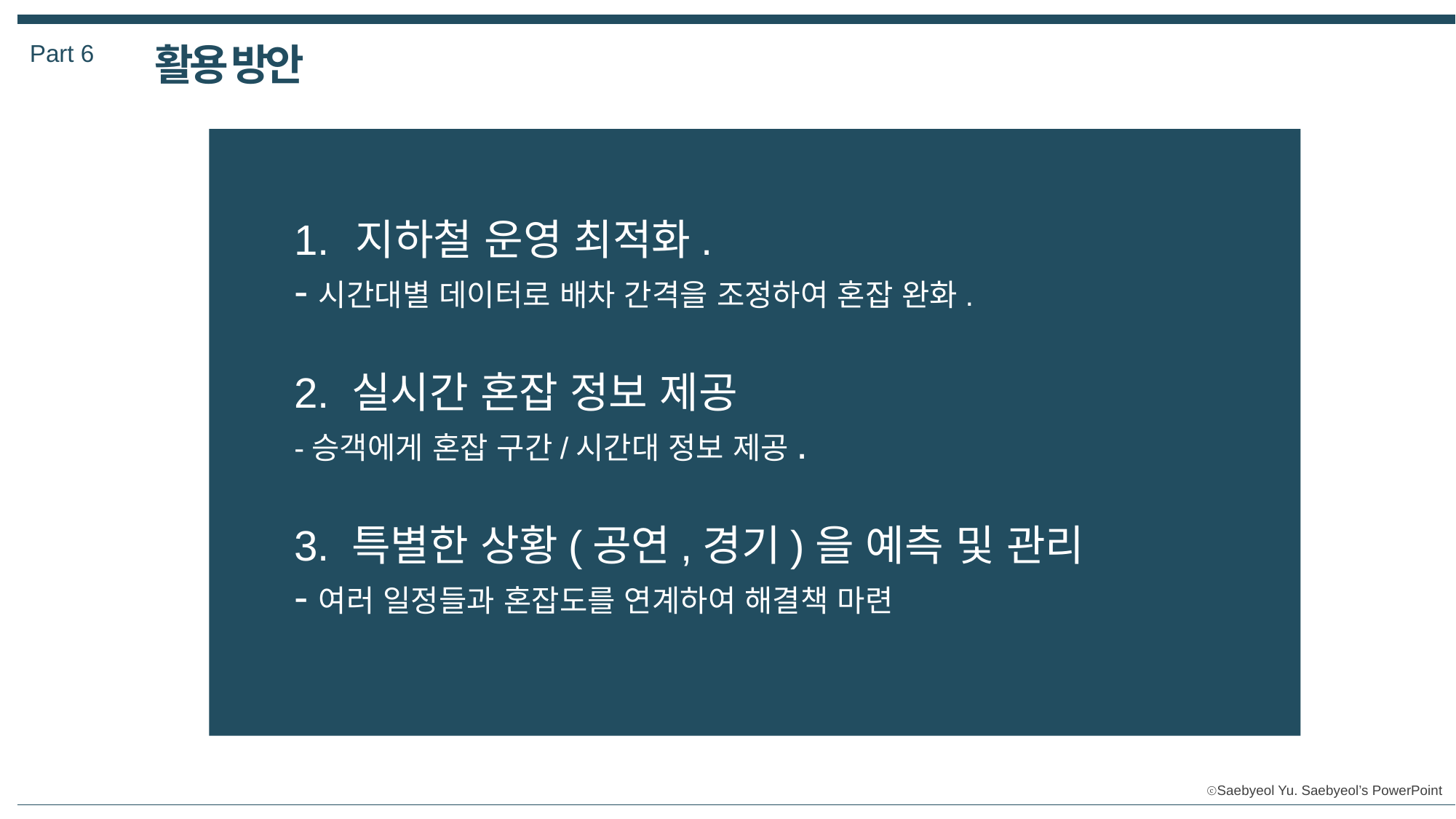

Part 6
활용 방안

지하철 운영 최적화.
-시간대별 데이터로 배차 간격을 조정하여 혼잡 완화.

2. 실시간 혼잡 정보 제공
-승객에게 혼잡 구간/시간대 정보 제공.

3. 특별한 상황(공연,경기)을 예측 및 관리
-여러 일정들과 혼잡도를 연계하여 해결책 마련